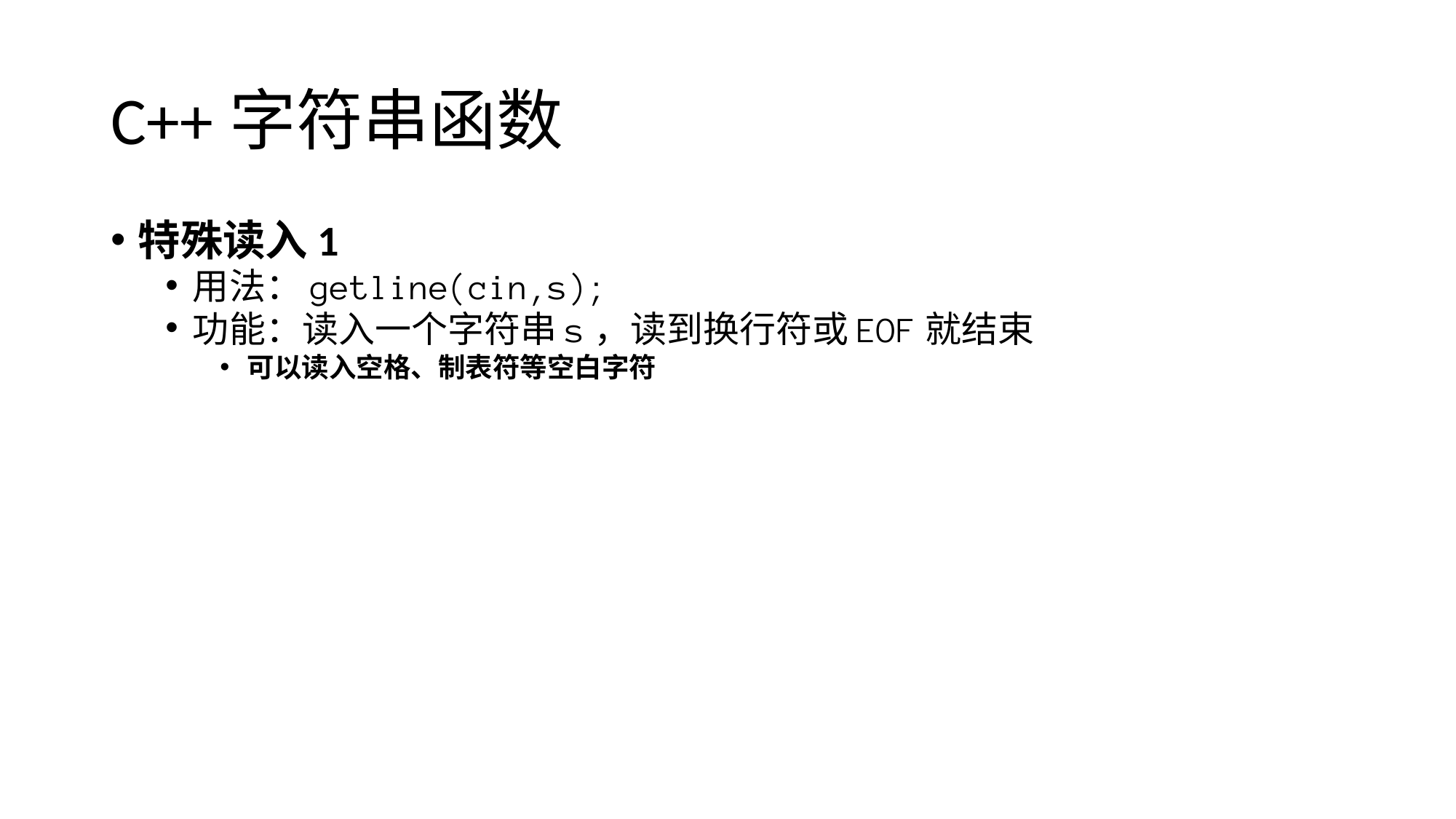

C++字符串函数
特殊读入1
用法：getline(cin,s);
功能：读入一个字符串s，读到换行符或EOF就结束
可以读入空格、制表符等空白字符